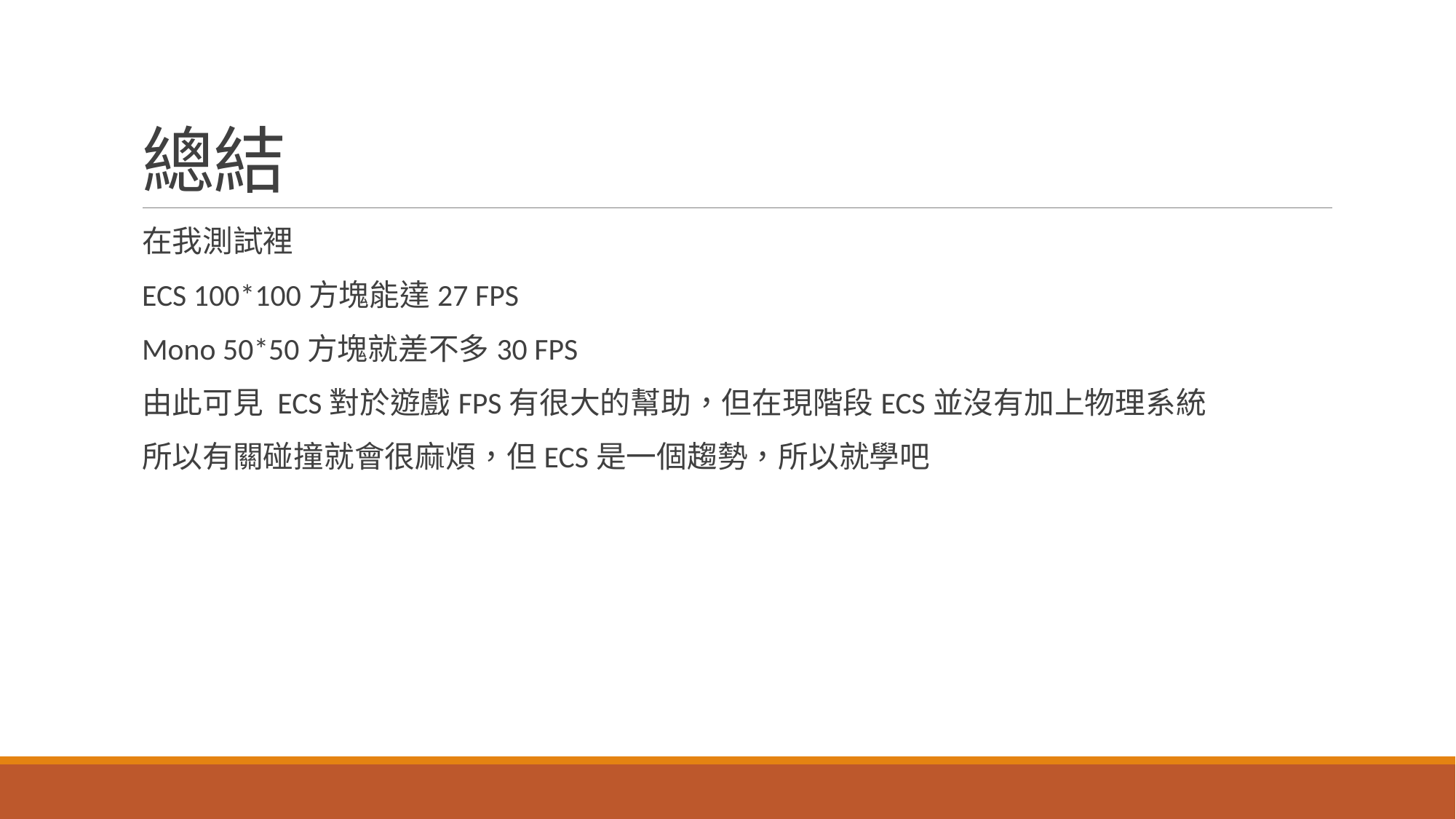

# 總結
在我測試裡
ECS 100*100方塊能達27 FPS
Mono 50*50方塊就差不多30 FPS
由此可見 ECS對於遊戲FPS有很大的幫助，但在現階段ECS並沒有加上物理系統
所以有關碰撞就會很麻煩，但ECS是一個趨勢，所以就學吧